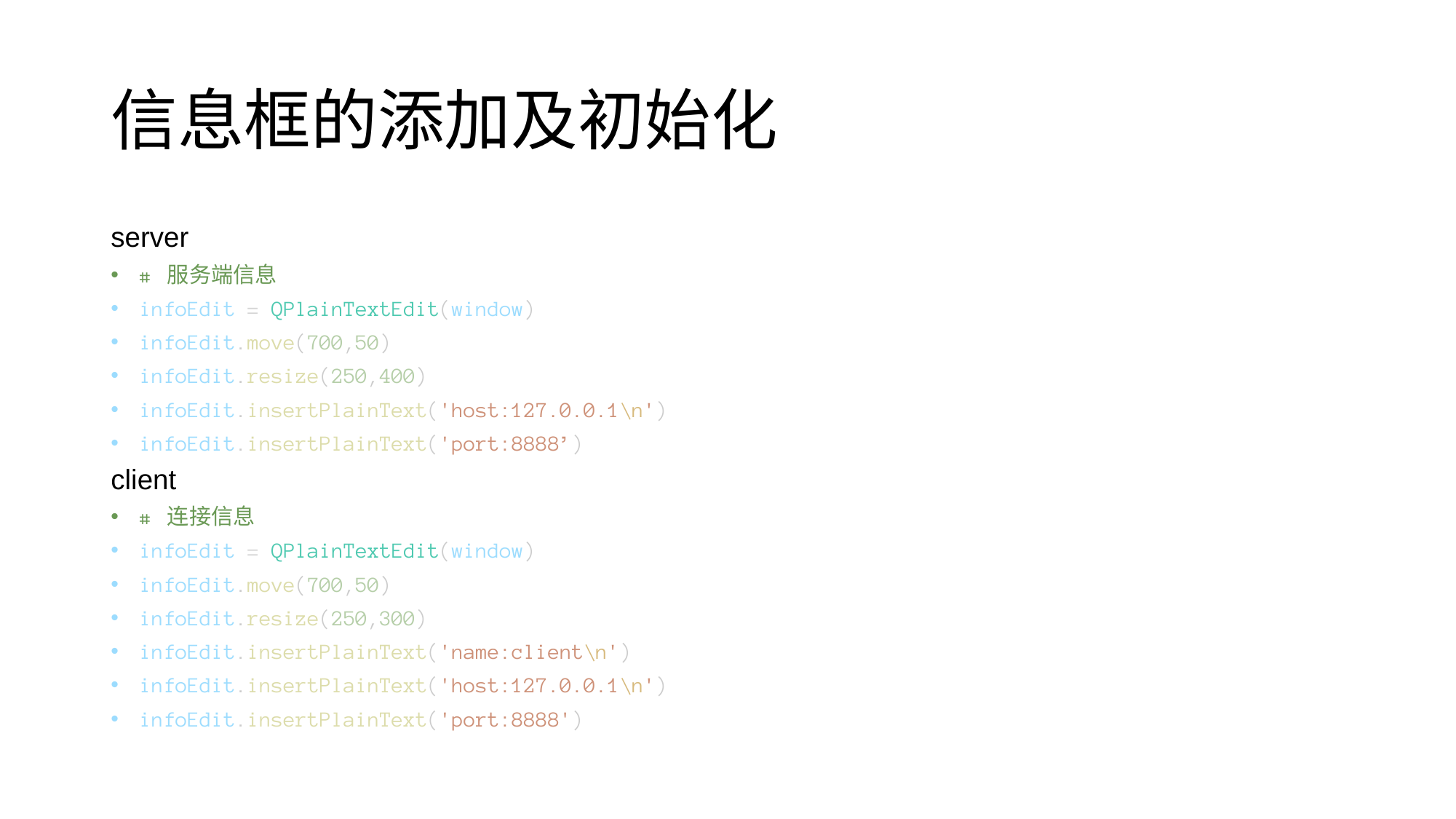

# 信息框的添加及初始化
server
# 服务端信息
infoEdit = QPlainTextEdit(window)
infoEdit.move(700,50)
infoEdit.resize(250,400)
infoEdit.insertPlainText('host:127.0.0.1\n')
infoEdit.insertPlainText('port:8888’)
client
# 连接信息
infoEdit = QPlainTextEdit(window)
infoEdit.move(700,50)
infoEdit.resize(250,300)
infoEdit.insertPlainText('name:client\n')
infoEdit.insertPlainText('host:127.0.0.1\n')
infoEdit.insertPlainText('port:8888')